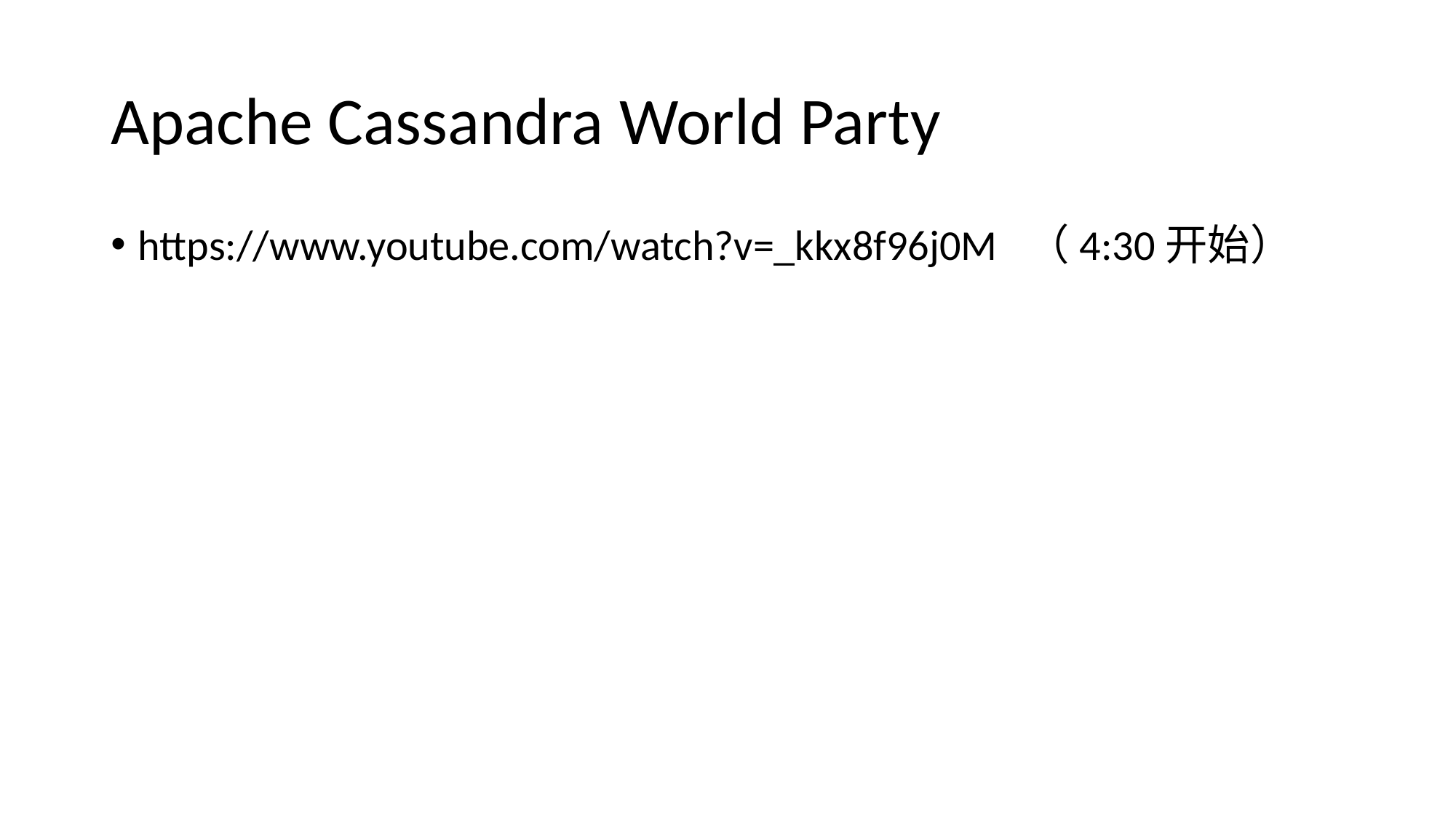

# Apache Cassandra World Party
https://www.youtube.com/watch?v=_kkx8f96j0M  （4:30开始）